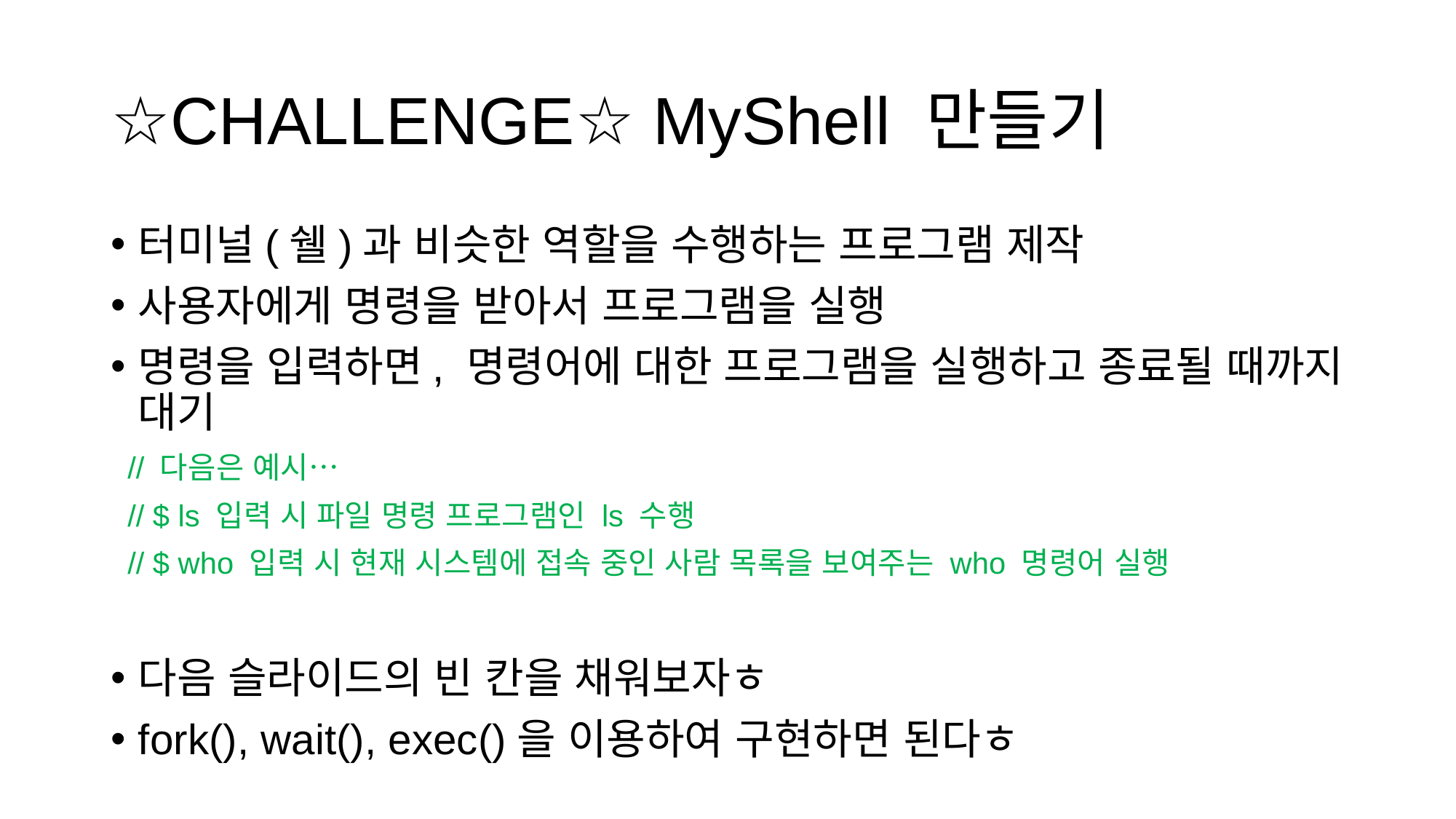

# ☆CHALLENGE☆ MyShell 만들기
터미널(쉘)과 비슷한 역할을 수행하는 프로그램 제작
사용자에게 명령을 받아서 프로그램을 실행
명령을 입력하면, 명령어에 대한 프로그램을 실행하고 종료될 때까지 대기
  // 다음은 예시…
  // $ ls 입력 시 파일 명령 프로그램인 ls 수행
  // $ who 입력 시 현재 시스템에 접속 중인 사람 목록을 보여주는 who 명령어 실행

다음 슬라이드의 빈 칸을 채워보자ㅎ
fork(), wait(), exec()을 이용하여 구현하면 된다ㅎ